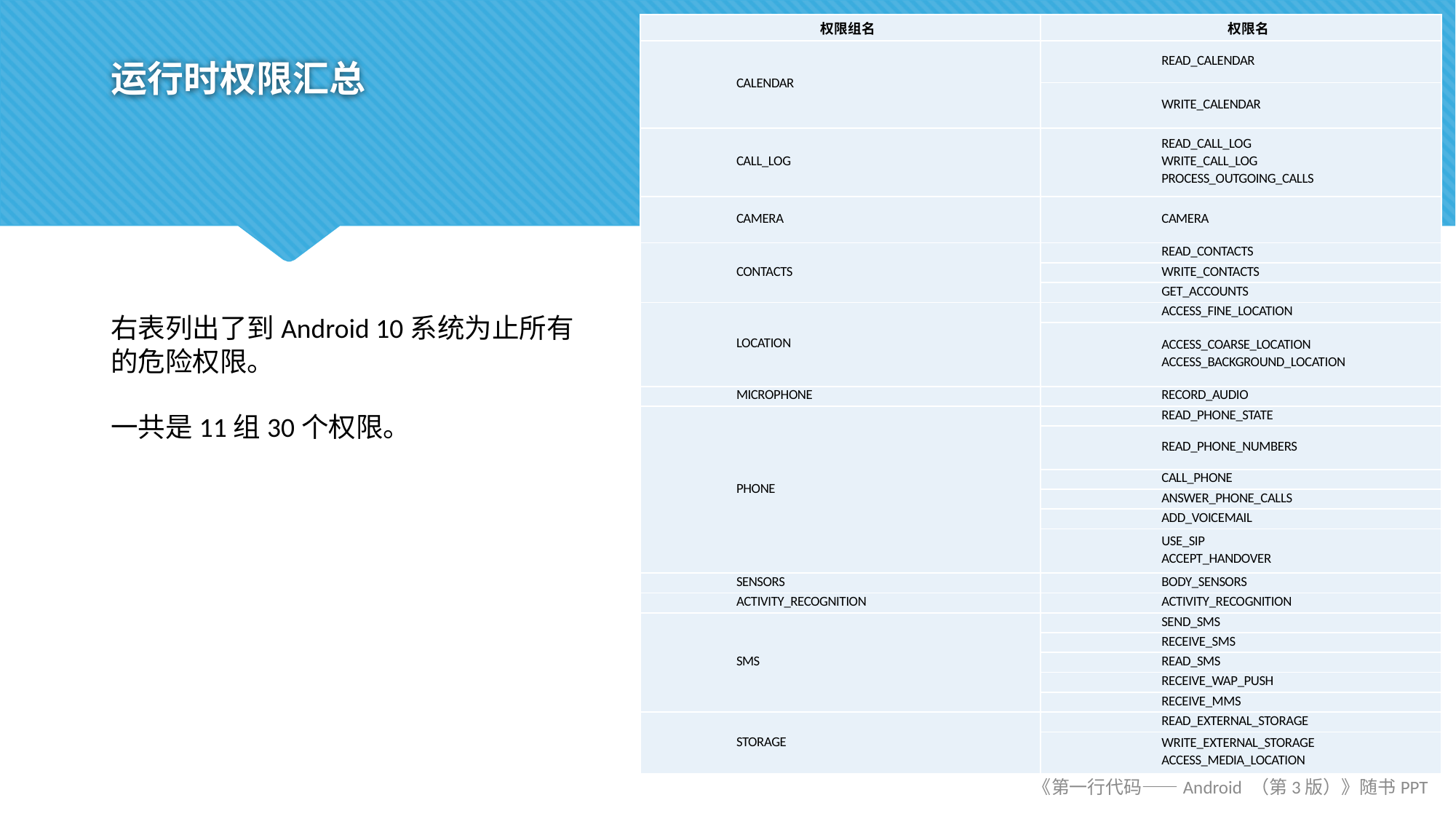

| 权限组名 | 权限名 |
| --- | --- |
| CALENDAR | READ\_CALENDAR |
|  | WRITE\_CALENDAR |
| CALL\_LOG | READ\_CALL\_LOG WRITE\_CALL\_LOG PROCESS\_OUTGOING\_CALLS |
| CAMERA | CAMERA |
| CONTACTS | READ\_CONTACTS |
|  | WRITE\_CONTACTS |
|  | GET\_ACCOUNTS |
| LOCATION | ACCESS\_FINE\_LOCATION |
|  | ACCESS\_COARSE\_LOCATION ACCESS\_BACKGROUND\_LOCATION |
| MICROPHONE | RECORD\_AUDIO |
| PHONE | READ\_PHONE\_STATE |
|  | READ\_PHONE\_NUMBERS |
|  | CALL\_PHONE |
|  | ANSWER\_PHONE\_CALLS |
|  | ADD\_VOICEMAIL |
|  | USE\_SIP ACCEPT\_HANDOVER |
| SENSORS | BODY\_SENSORS |
| ACTIVITY\_RECOGNITION | ACTIVITY\_RECOGNITION |
| SMS | SEND\_SMS |
|  | RECEIVE\_SMS |
|  | READ\_SMS |
|  | RECEIVE\_WAP\_PUSH |
|  | RECEIVE\_MMS |
| STORAGE | READ\_EXTERNAL\_STORAGE |
|  | WRITE\_EXTERNAL\_STORAGE ACCESS\_MEDIA\_LOCATION |
# 运行时权限汇总
右表列出了到Android 10系统为止所有的危险权限。

一共是11组30个权限。